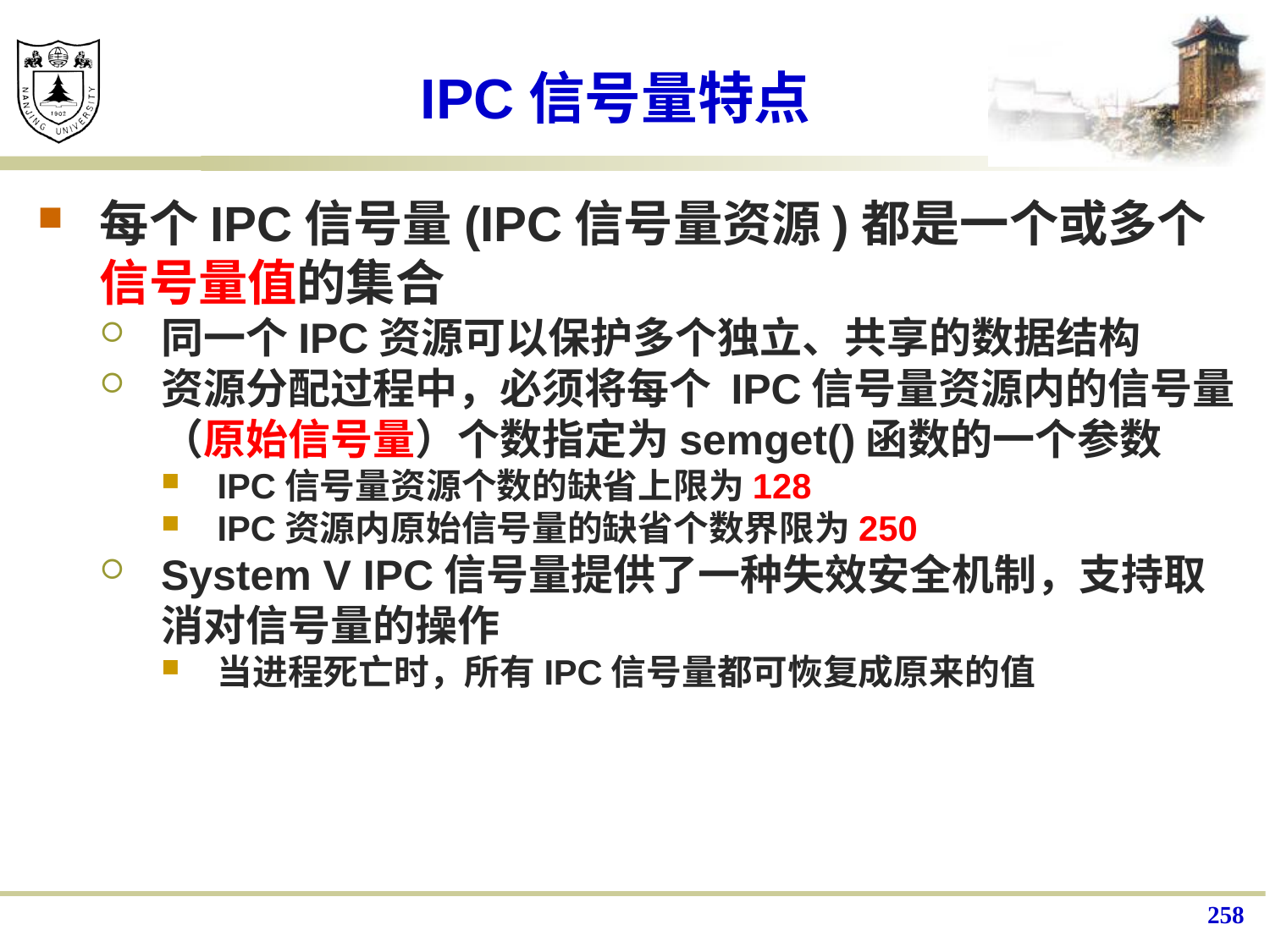

# IPC信号量特点
每个IPC信号量(IPC信号量资源)都是一个或多个信号量值的集合
同一个IPC资源可以保护多个独立、共享的数据结构
资源分配过程中，必须将每个 IPC信号量资源内的信号量（原始信号量）个数指定为semget()函数的一个参数
IPC信号量资源个数的缺省上限为128
IPC资源内原始信号量的缺省个数界限为250
System V IPC信号量提供了一种失效安全机制，支持取消对信号量的操作
当进程死亡时，所有IPC信号量都可恢复成原来的值
258